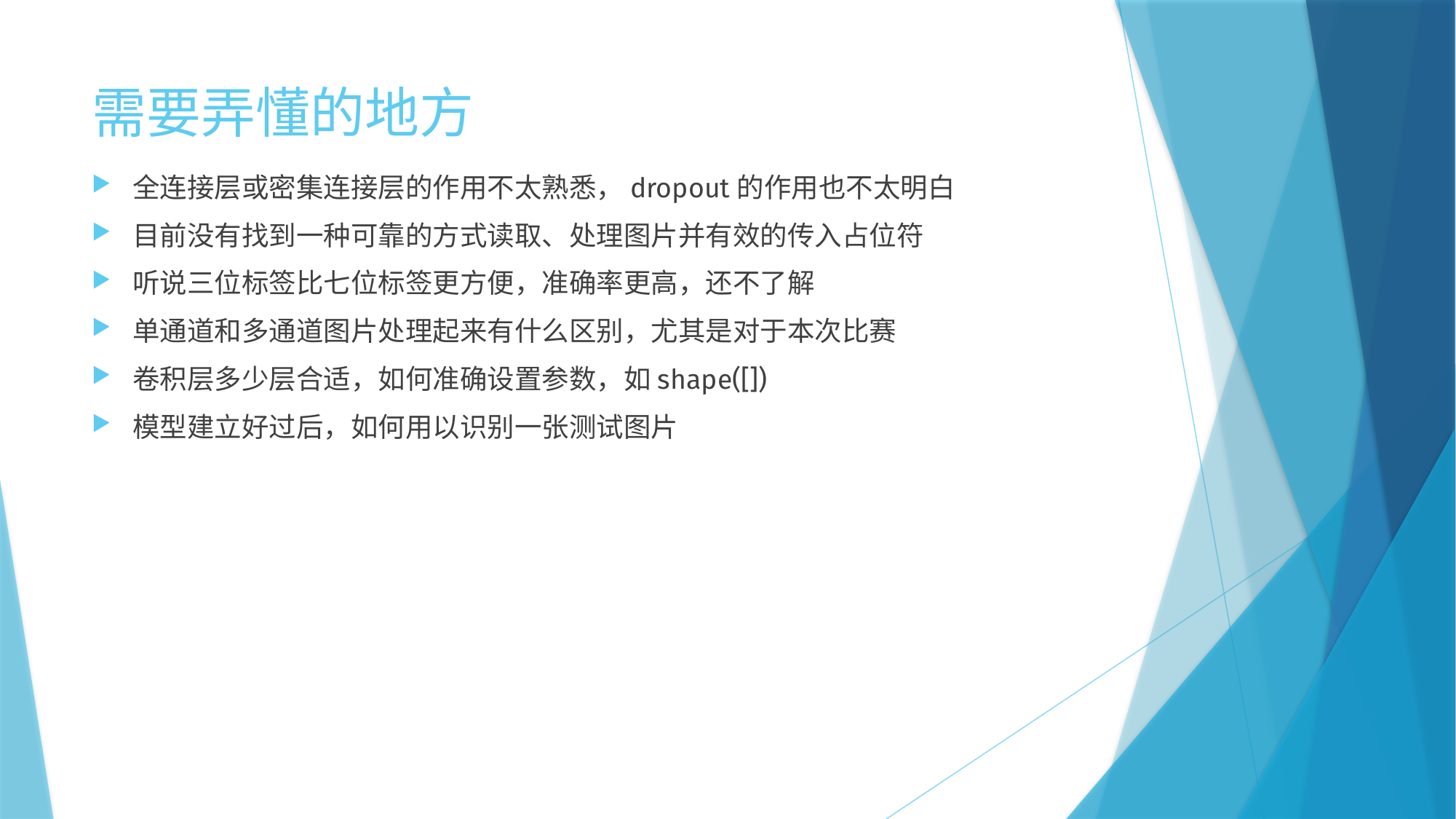

# 需要弄懂的地方
全连接层或密集连接层的作用不太熟悉，dropout的作用也不太明白
目前没有找到一种可靠的方式读取、处理图片并有效的传入占位符
听说三位标签比七位标签更方便，准确率更高，还不了解
单通道和多通道图片处理起来有什么区别，尤其是对于本次比赛
卷积层多少层合适，如何准确设置参数，如shape([])
模型建立好过后，如何用以识别一张测试图片